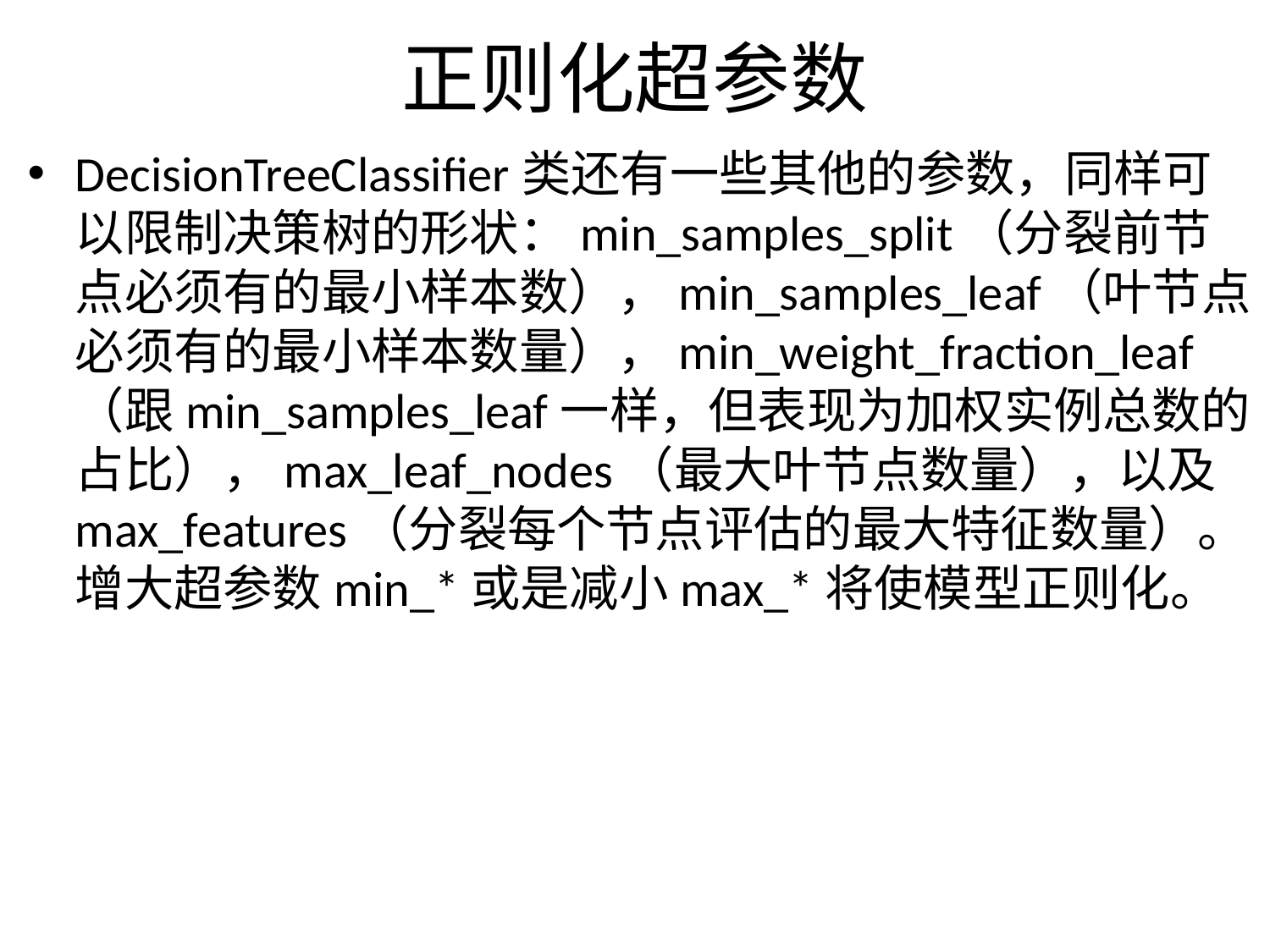

# 正则化超参数
DecisionTreeClassifier类还有一些其他的参数，同样可以限制决策树的形状：min_samples_split（分裂前节点必须有的最小样本数），min_samples_leaf（叶节点必须有的最小样本数量），min_weight_fraction_leaf（跟min_samples_leaf一样，但表现为加权实例总数的占比），max_leaf_nodes（最大叶节点数量），以及max_features（分裂每个节点评估的最大特征数量）。增大超参数min_*或是减小max_*将使模型正则化。